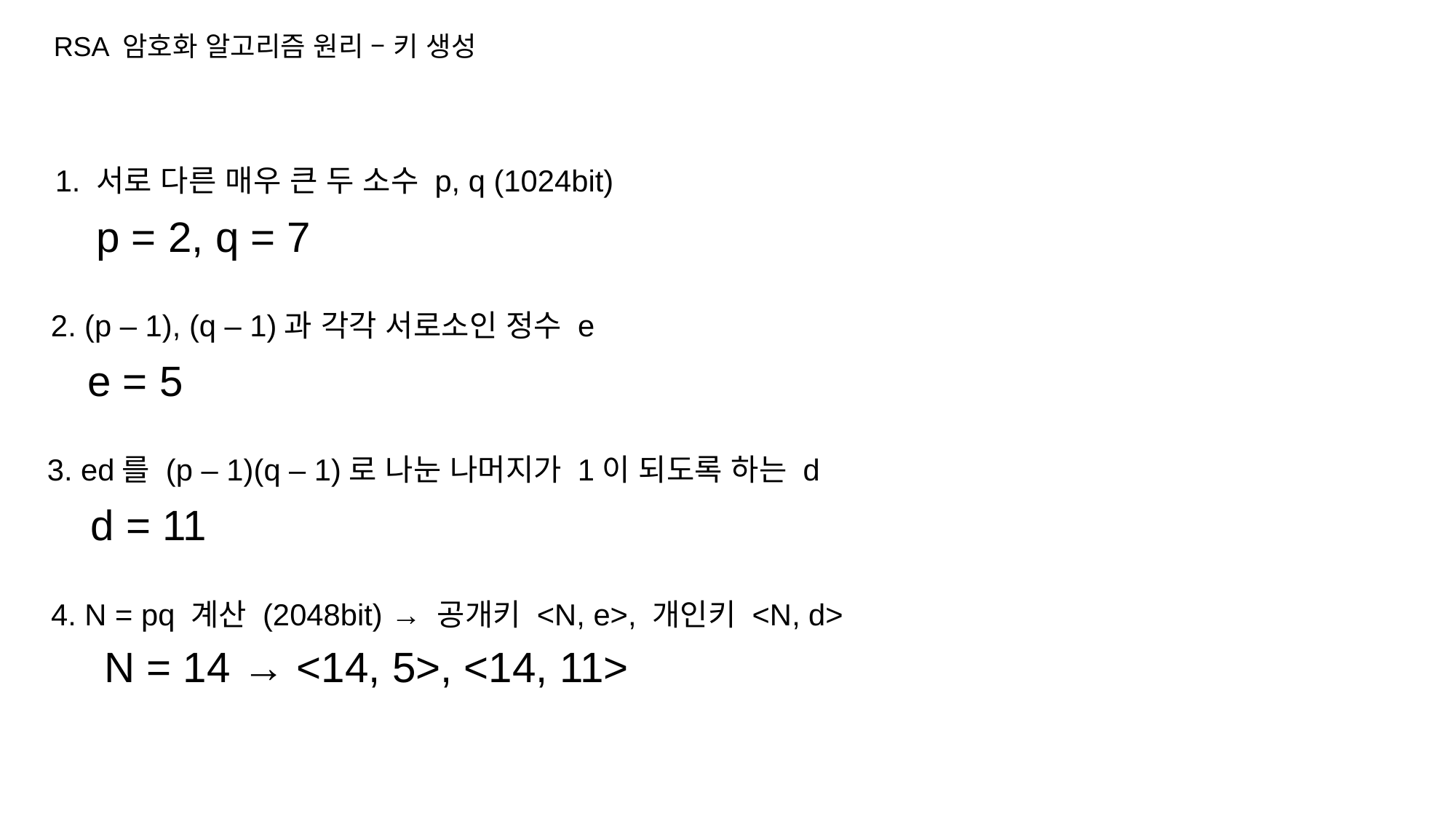

RSA 암호화 알고리즘 원리 – 키 생성
1. 서로 다른 매우 큰 두 소수 p, q (1024bit)
p = 2, q = 7
2. (p – 1), (q – 1)과 각각 서로소인 정수 e
e = 5
3. ed를 (p – 1)(q – 1)로 나눈 나머지가 1이 되도록 하는 d
d = 11
4. N = pq 계산 (2048bit) → 공개키 <N, e>, 개인키 <N, d>
N = 14 → <14, 5>, <14, 11>